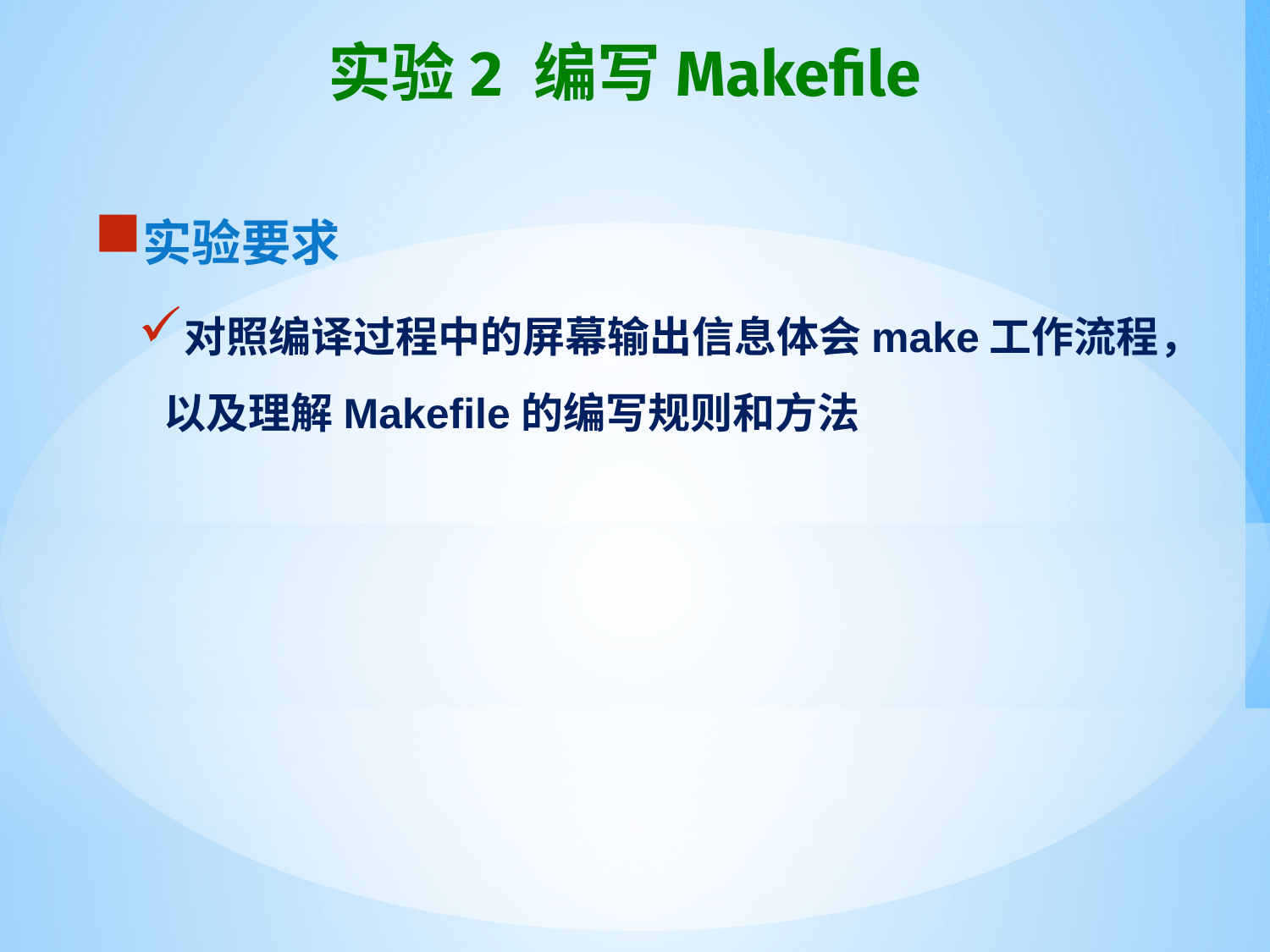

# 实验2 编写Makefile
实验要求
对照编译过程中的屏幕输出信息体会make工作流程，以及理解Makefile的编写规则和方法